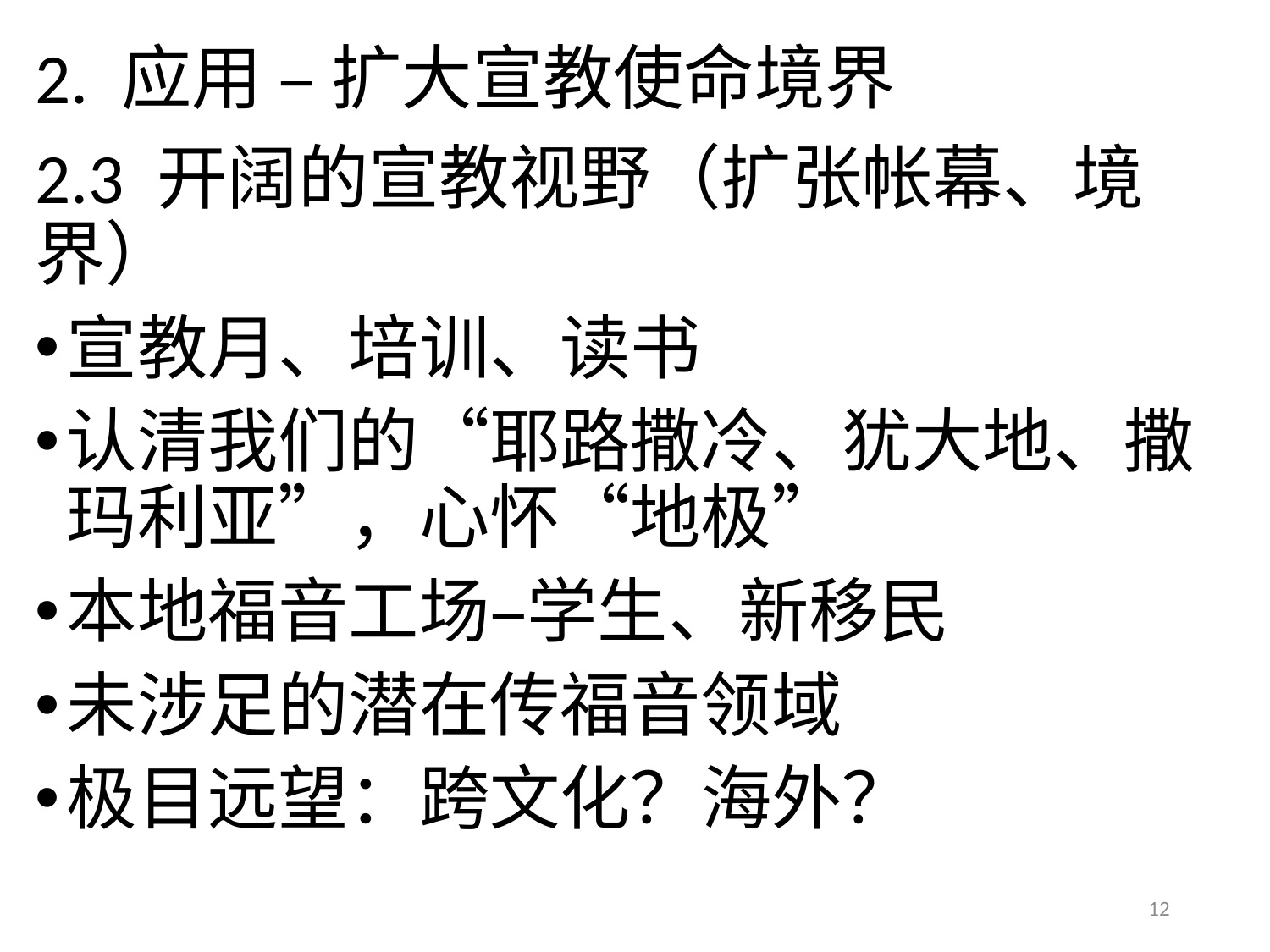

# 2. 应用 – 扩大宣教使命境界
2.3 开阔的宣教视野（扩张帐幕、境界）
宣教月、培训、读书
认清我们的“耶路撒冷、犹大地、撒玛利亚”，心怀“地极”
本地福音工场–学生、新移民
未涉足的潜在传福音领域
极目远望：跨文化？海外？

12